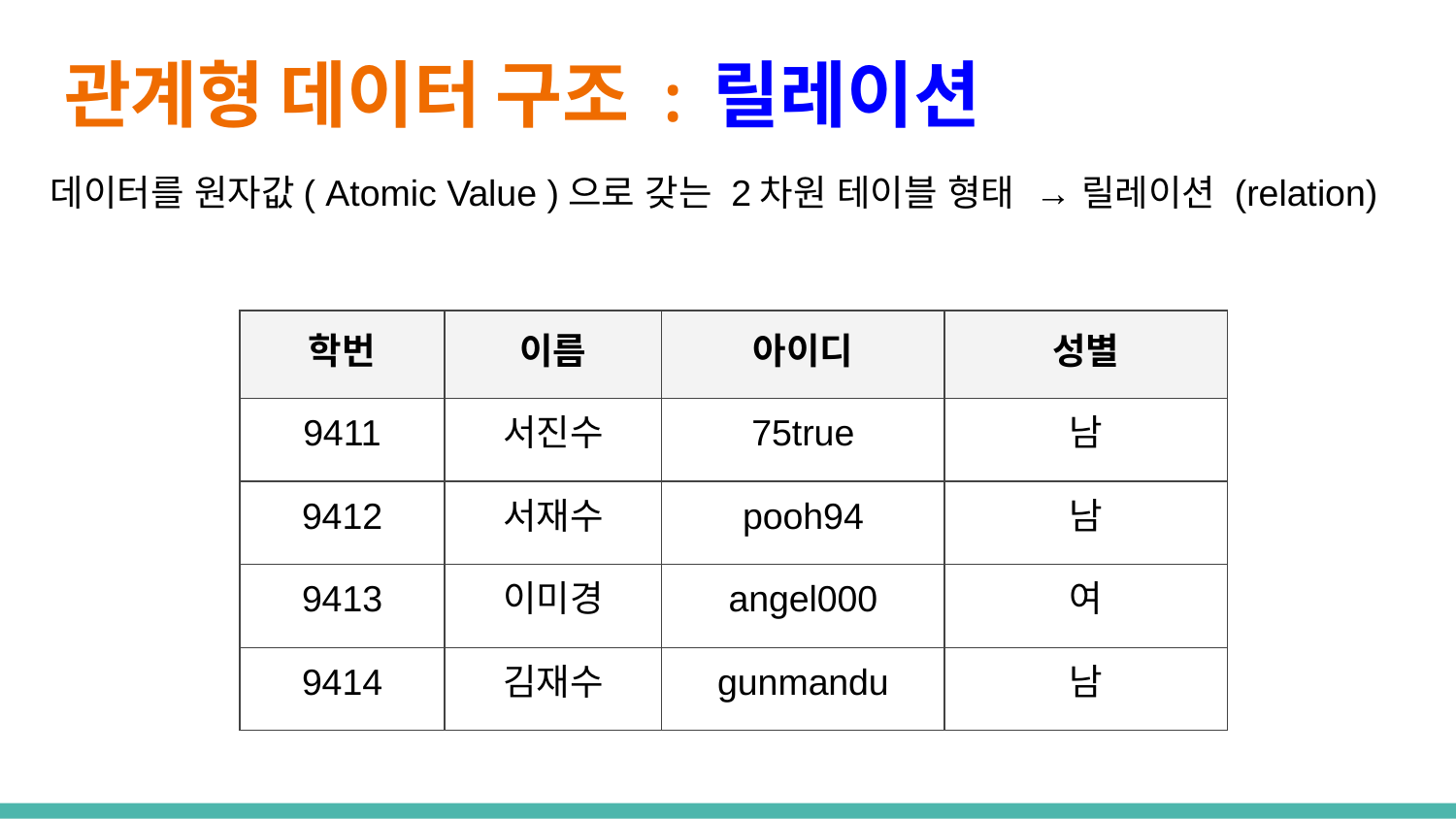

# 관계형 데이터 구조 : 릴레이션
데이터를 원자값( Atomic Value )으로 갖는 2차원 테이블 형태  → 릴레이션 (relation)
| 학번 | 이름 | 아이디 | 성별 |
| --- | --- | --- | --- |
| 9411 | 서진수 | 75true | 남 |
| 9412 | 서재수 | pooh94 | 남 |
| 9413 | 이미경 | angel000 | 여 |
| 9414 | 김재수 | gunmandu | 남 |